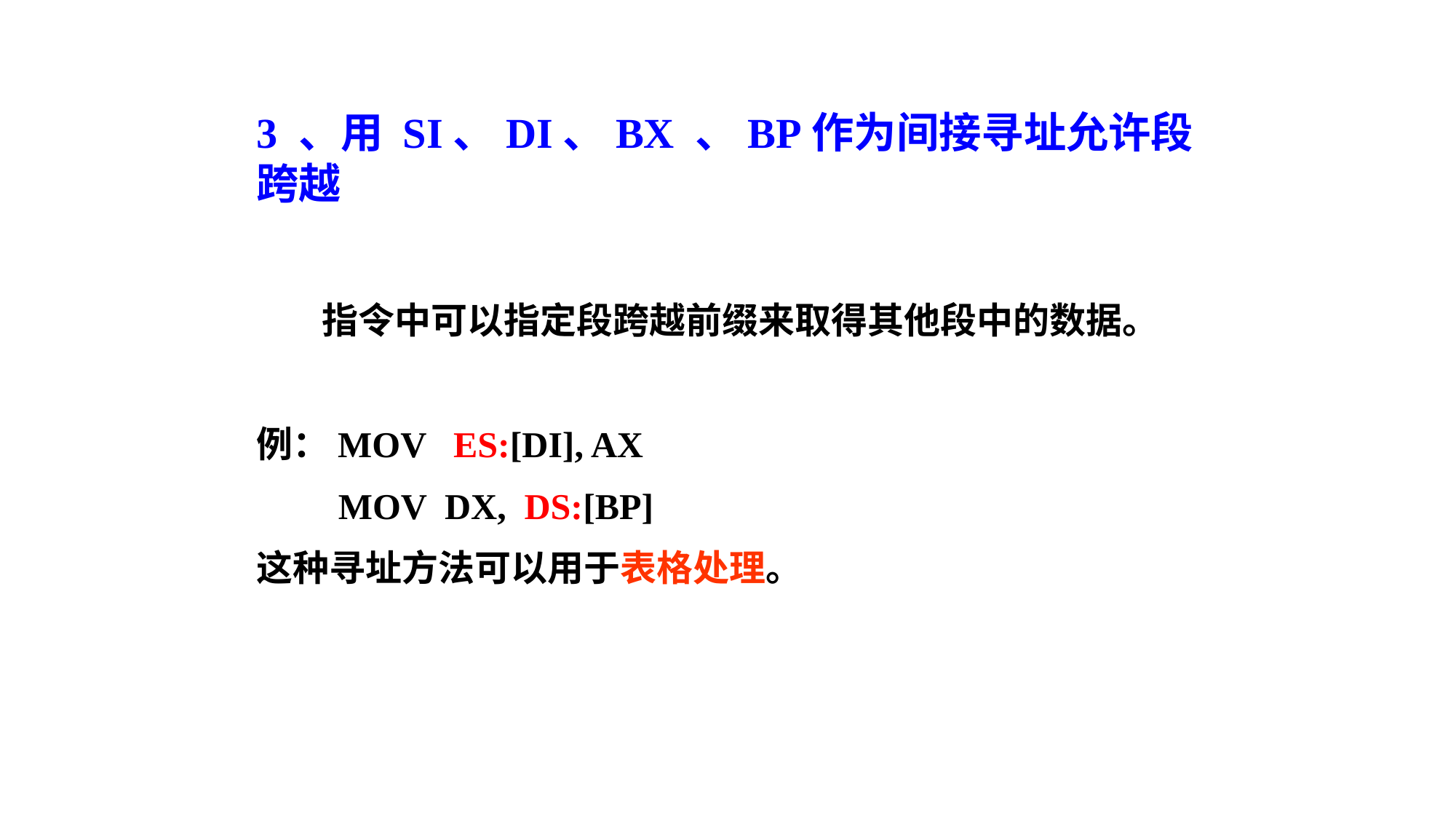

3 、用 SI、DI、BX 、BP作为间接寻址允许段跨越

       指令中可以指定段跨越前缀来取得其他段中的数据。

例：MOV   ES:[DI], AX
         MOV  DX,  DS:[BP]
这种寻址方法可以用于表格处理。